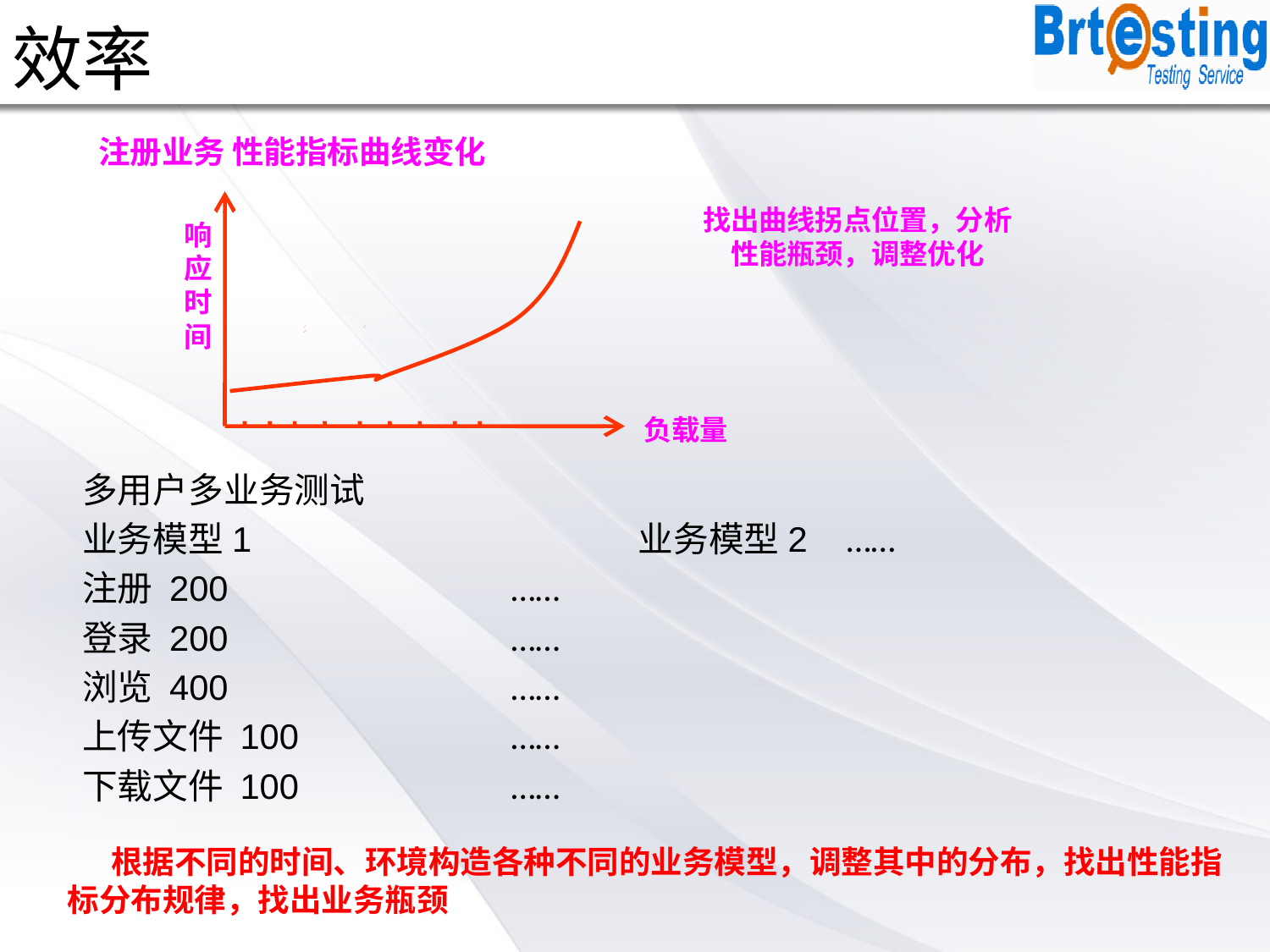

效率
注册业务 性能指标曲线变化

找出曲线拐点位置，分析性能瓶颈，调整优化
响应时间

负载量

多用户多业务测试
业务模型1 			业务模型2    ……
注册 200			……
登录 200			……
浏览 400			……
上传文件 100		……
下载文件 100		……
     根据不同的时间、环境构造各种不同的业务模型，调整其中的分布，找出性能指标分布规律，找出业务瓶颈